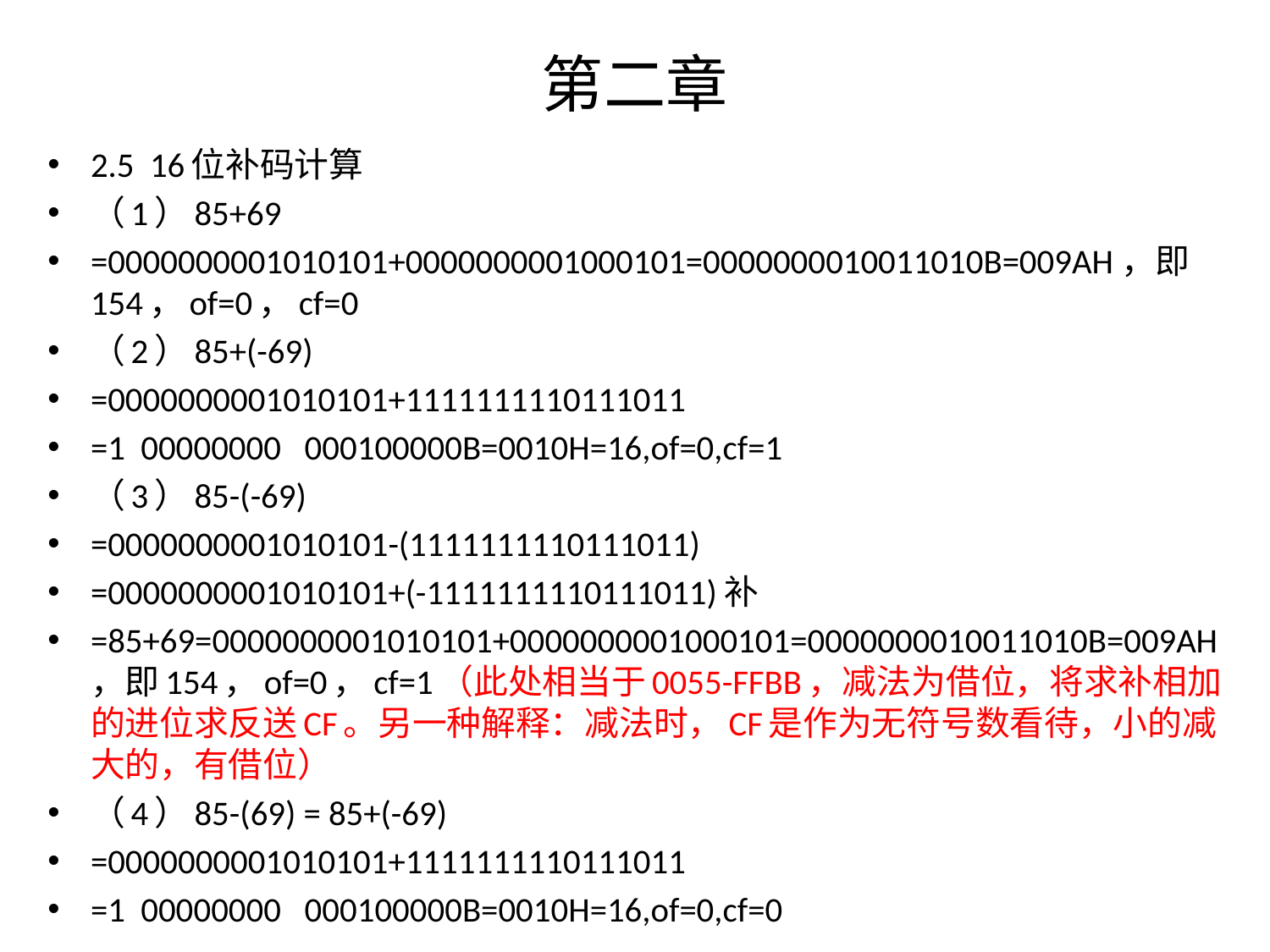

# 第二章
2.5  16位补码计算
（1）85+69
=0000000001010101+0000000001000101=0000000010011010B=009AH，即154，of=0，cf=0
（2）85+(-69)
=0000000001010101+1111111110111011
=1  00000000   000100000B=0010H=16,of=0,cf=1
（3）85-(-69)
=0000000001010101-(1111111110111011)
=0000000001010101+(-1111111110111011)补
=85+69=0000000001010101+0000000001000101=0000000010011010B=009AH，即154，of=0，cf=1（此处相当于0055-FFBB，减法为借位，将求补相加的进位求反送CF。另一种解释：减法时，CF是作为无符号数看待，小的减大的，有借位）
（4）85-(69) = 85+(-69)
=0000000001010101+1111111110111011
=1  00000000   000100000B=0010H=16,of=0,cf=0